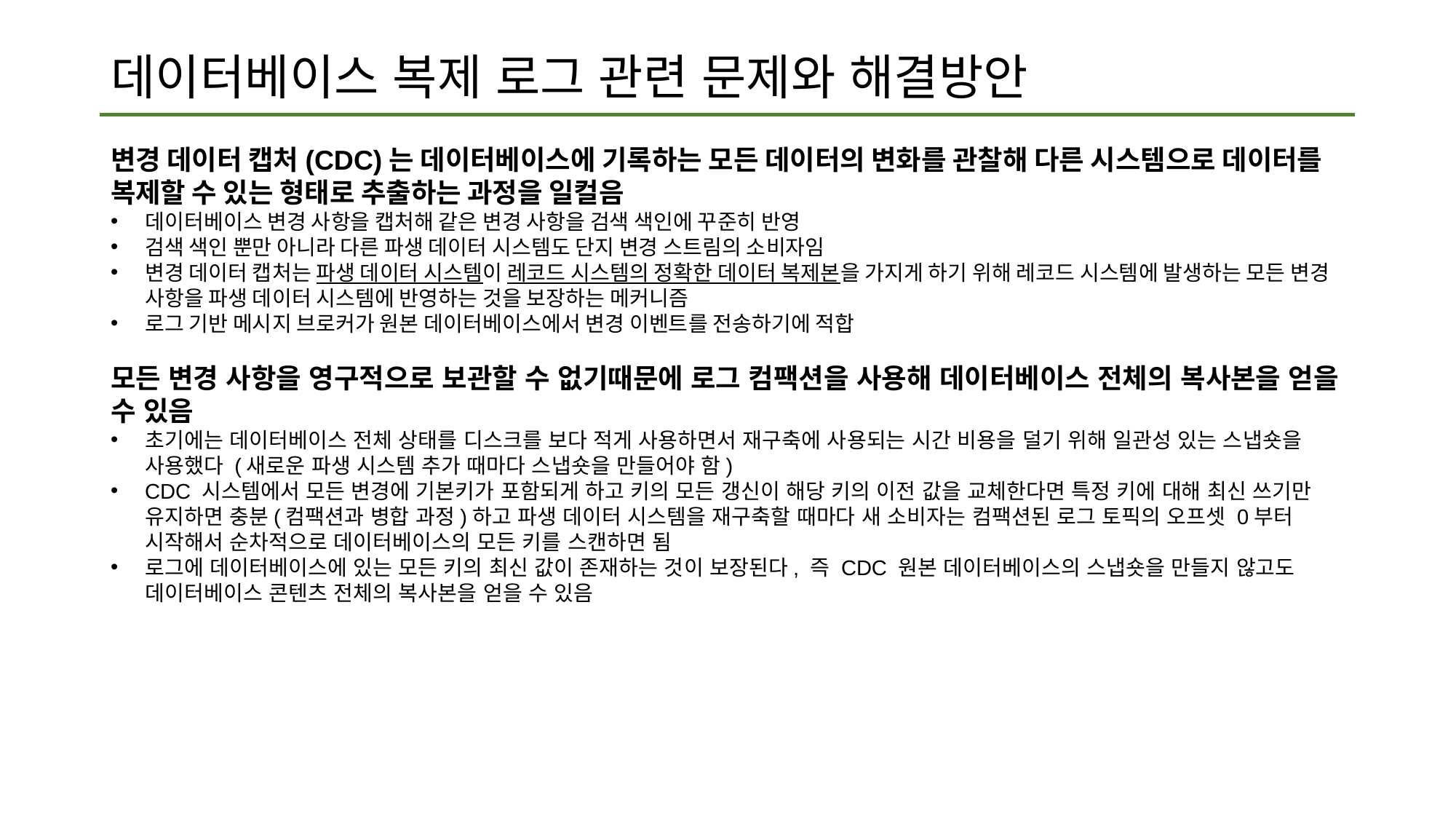

# 데이터베이스 복제 로그 관련 문제와 해결방안
변경 데이터 캡처(CDC)는 데이터베이스에 기록하는 모든 데이터의 변화를 관찰해 다른 시스템으로 데이터를 복제할 수 있는 형태로 추출하는 과정을 일컬음
데이터베이스 변경 사항을 캡처해 같은 변경 사항을 검색 색인에 꾸준히 반영
검색 색인 뿐만 아니라 다른 파생 데이터 시스템도 단지 변경 스트림의 소비자임
변경 데이터 캡처는 파생 데이터 시스템이 레코드 시스템의 정확한 데이터 복제본을 가지게 하기 위해 레코드 시스템에 발생하는 모든 변경 사항을 파생 데이터 시스템에 반영하는 것을 보장하는 메커니즘
로그 기반 메시지 브로커가 원본 데이터베이스에서 변경 이벤트를 전송하기에 적합

모든 변경 사항을 영구적으로 보관할 수 없기때문에 로그 컴팩션을 사용해 데이터베이스 전체의 복사본을 얻을 수 있음
초기에는 데이터베이스 전체 상태를 디스크를 보다 적게 사용하면서 재구축에 사용되는 시간 비용을 덜기 위해 일관성 있는 스냅숏을 사용했다 (새로운 파생 시스템 추가 때마다 스냅숏을 만들어야 함)
CDC 시스템에서 모든 변경에 기본키가 포함되게 하고 키의 모든 갱신이 해당 키의 이전 값을 교체한다면 특정 키에 대해 최신 쓰기만 유지하면 충분(컴팩션과 병합 과정)하고 파생 데이터 시스템을 재구축할 때마다 새 소비자는 컴팩션된 로그 토픽의 오프셋 0부터 시작해서 순차적으로 데이터베이스의 모든 키를 스캔하면 됨
로그에 데이터베이스에 있는 모든 키의 최신 값이 존재하는 것이 보장된다, 즉 CDC 원본 데이터베이스의 스냅숏을 만들지 않고도 데이터베이스 콘텐츠 전체의 복사본을 얻을 수 있음